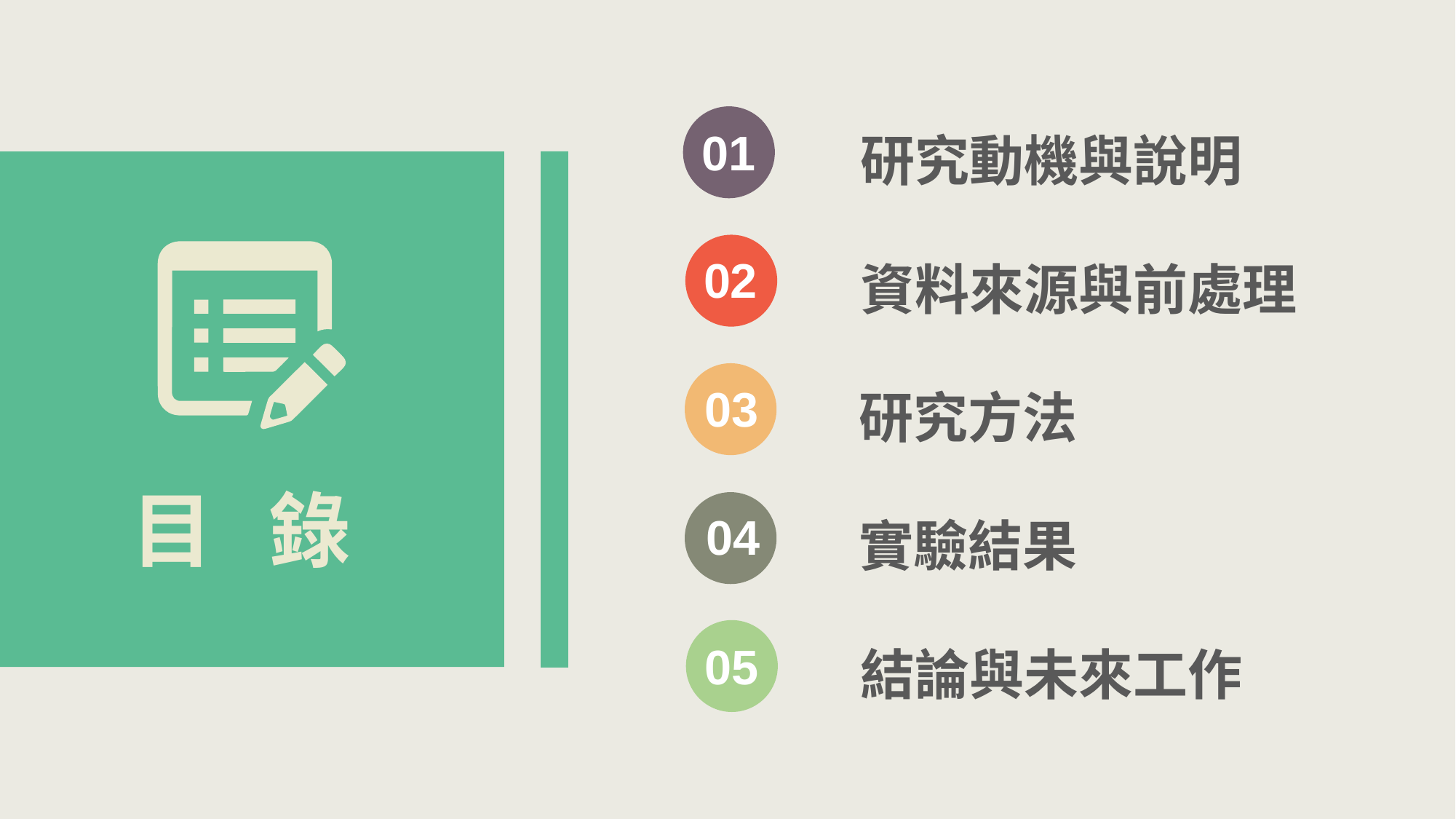

01
研究動機與說明

02

資料來源與前處理

03
研究方法
目   錄

04
實驗結果

05
結論與未來工作